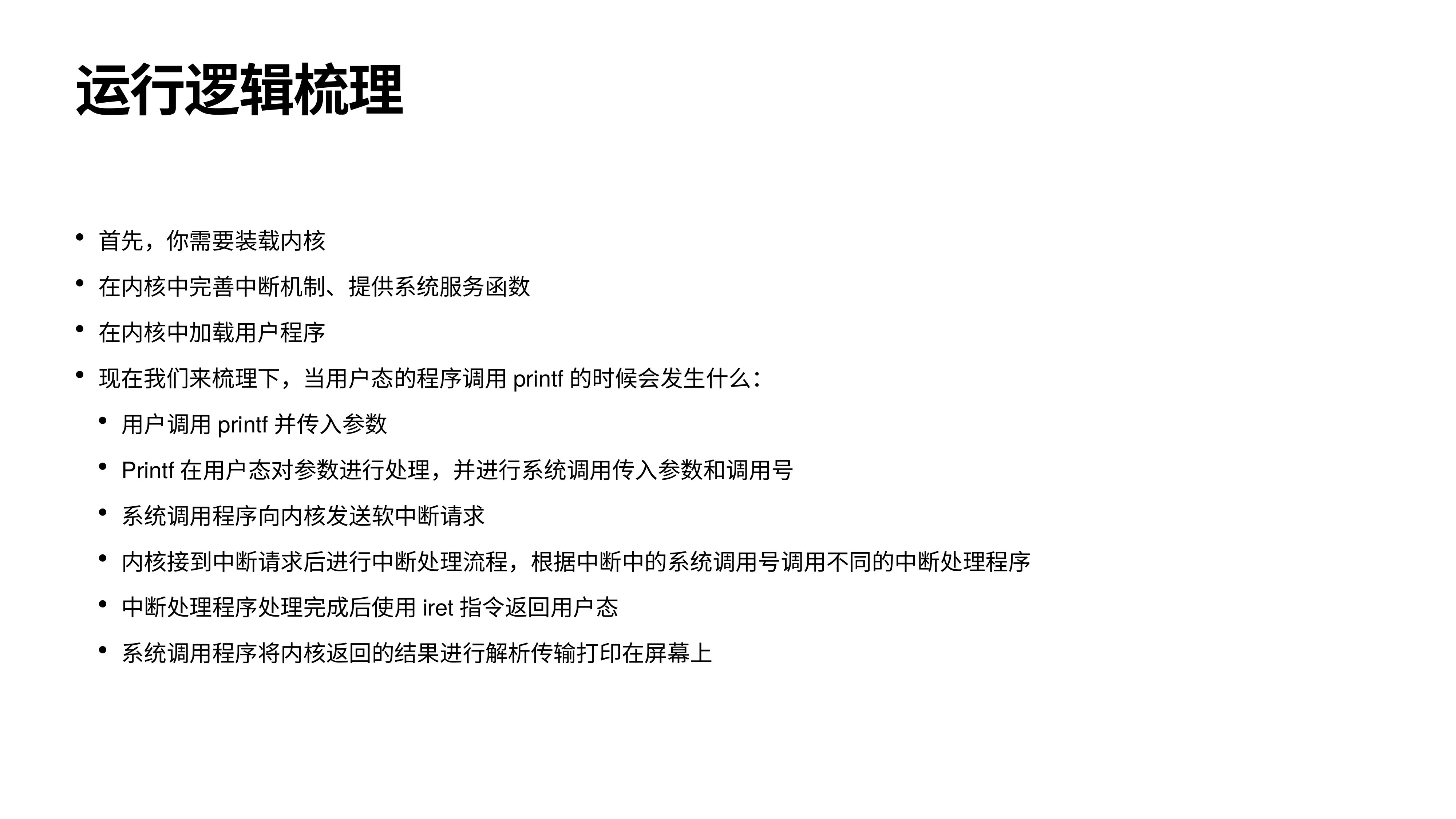

# 运行逻辑梳理

首先，你需要装载内核
在内核中完善中断机制、提供系统服务函数
在内核中加载用户程序
现在我们来梳理下，当用户态的程序调用printf的时候会发生什么：
用户调用printf并传入参数
Printf在用户态对参数进行处理，并进行系统调用传入参数和调用号
系统调用程序向内核发送软中断请求
内核接到中断请求后进行中断处理流程，根据中断中的系统调用号调用不同的中断处理程序
中断处理程序处理完成后使用iret指令返回用户态
系统调用程序将内核返回的结果进行解析传输打印在屏幕上